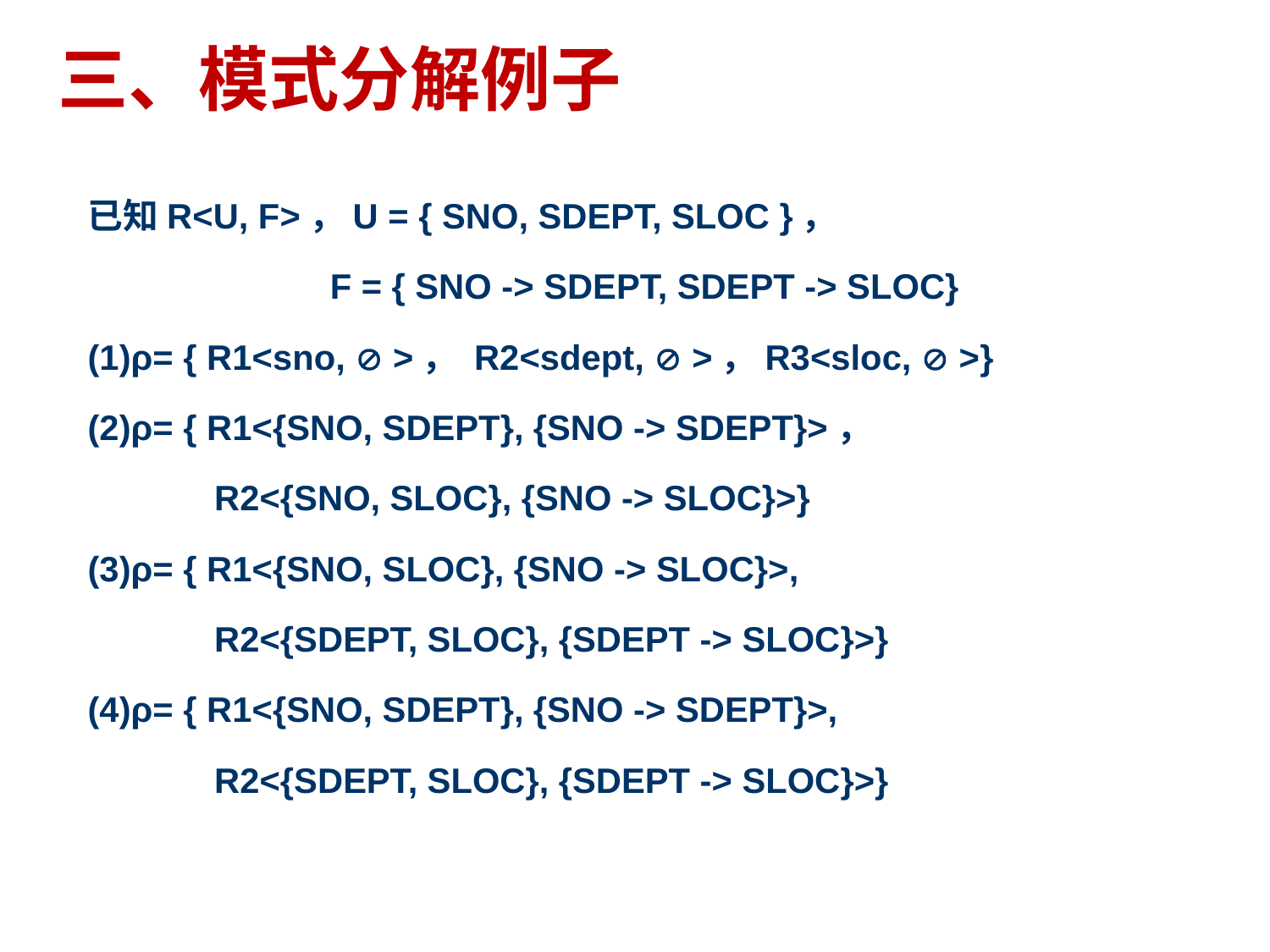

# 三、模式分解例子
已知R<U, F>，U = { SNO, SDEPT, SLOC }，
	                    F = { SNO -> SDEPT, SDEPT -> SLOC}
(1)ρ= { R1<sno, ∅ >， R2<sdept, ∅ >，R3<sloc, ∅ >}
(2)ρ= { R1<{SNO, SDEPT}, {SNO -> SDEPT}>，
             R2<{SNO, SLOC}, {SNO -> SLOC}>}
(3)ρ= { R1<{SNO, SLOC}, {SNO -> SLOC}>,
             R2<{SDEPT, SLOC}, {SDEPT -> SLOC}>}
(4)ρ= { R1<{SNO, SDEPT}, {SNO -> SDEPT}>,
             R2<{SDEPT, SLOC}, {SDEPT -> SLOC}>}